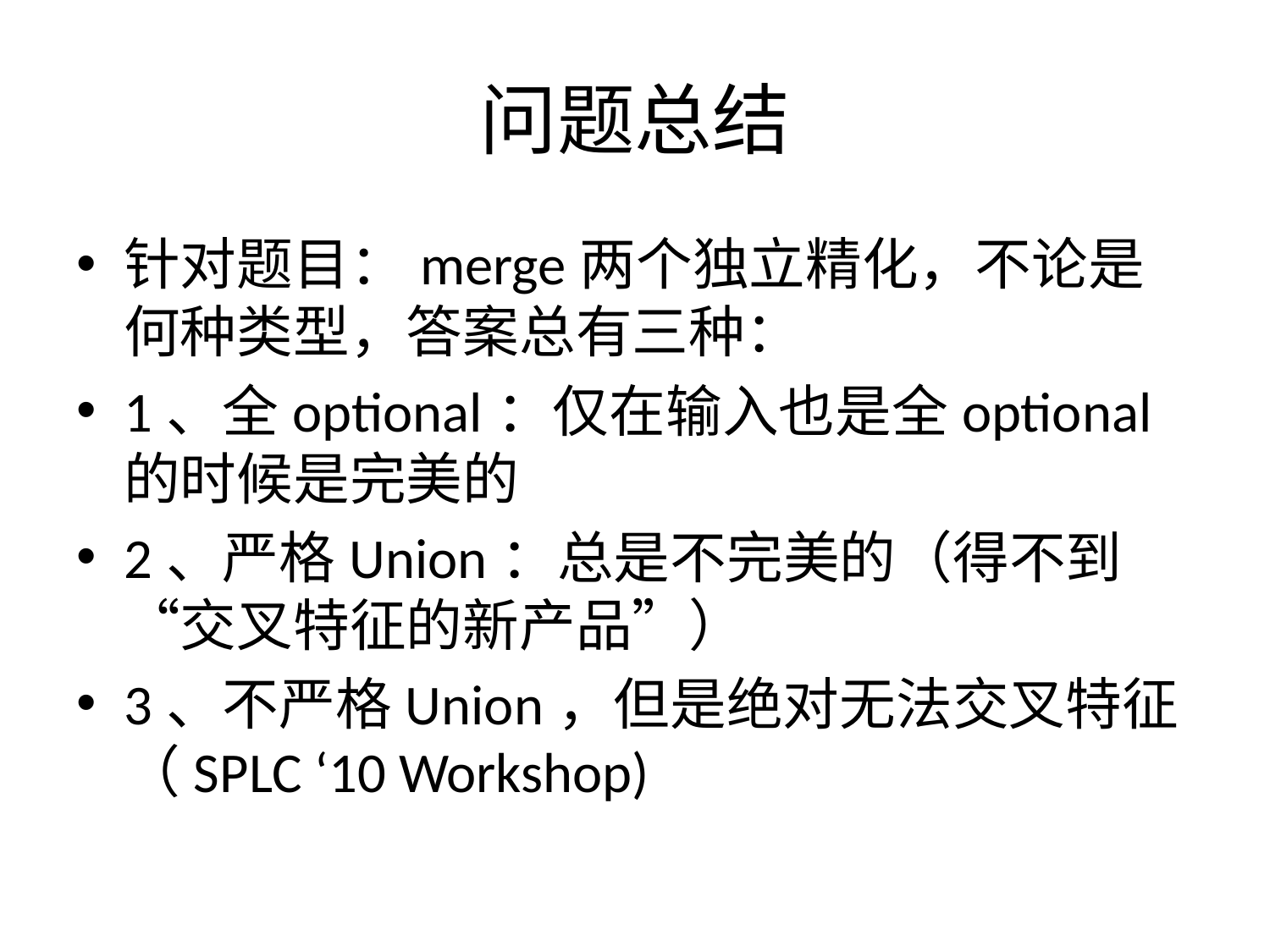

# 问题总结
针对题目：merge两个独立精化，不论是何种类型，答案总有三种：
1、全optional：仅在输入也是全optional的时候是完美的
2、严格Union：总是不完美的（得不到“交叉特征的新产品”）
3、不严格Union，但是绝对无法交叉特征（SPLC ‘10 Workshop)